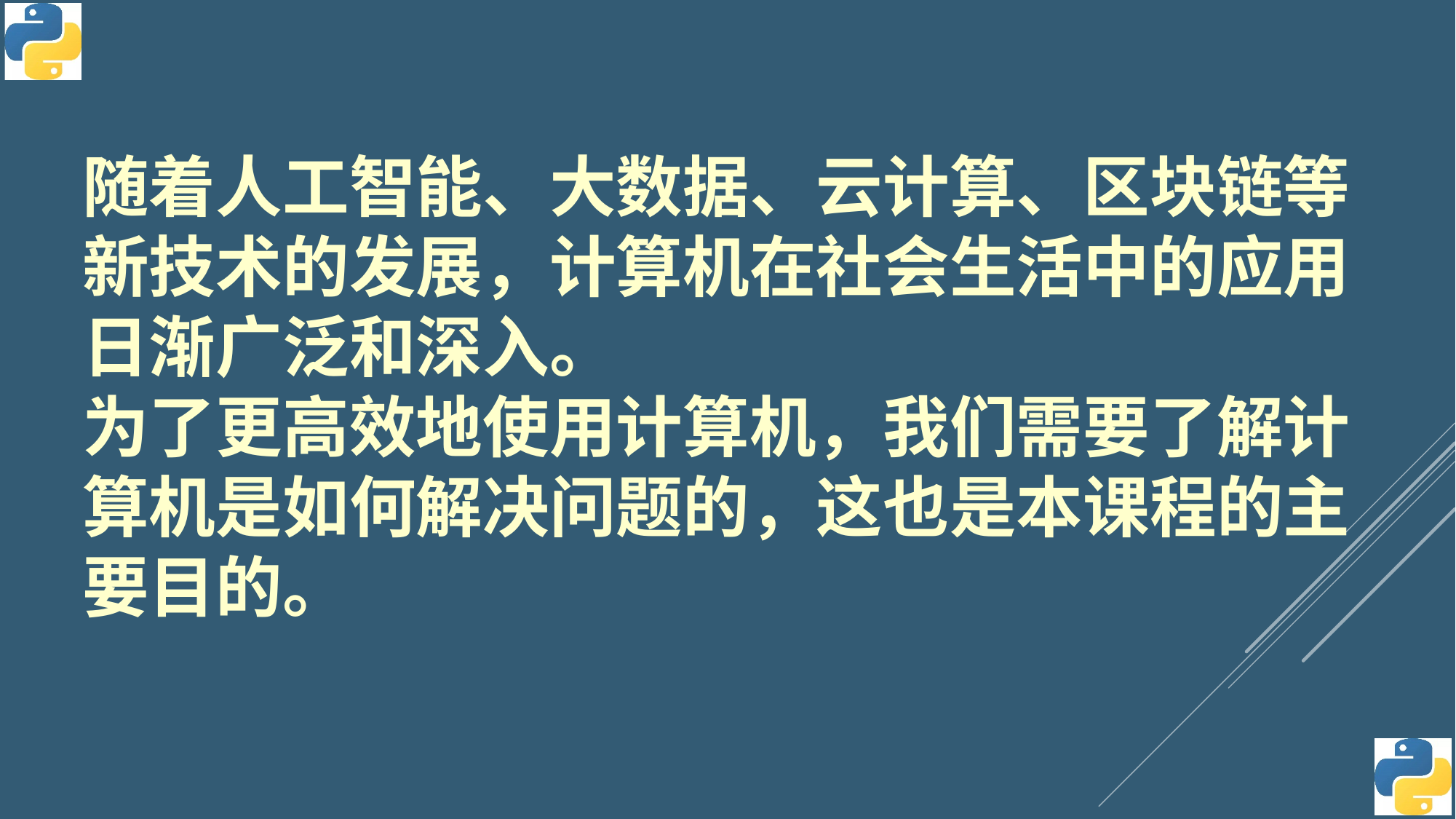

随着人工智能、大数据、云计算、区块链等新技术的发展，计算机在社会生活中的应用日渐广泛和深入。
为了更高效地使用计算机，我们需要了解计算机是如何解决问题的，这也是本课程的主要目的。